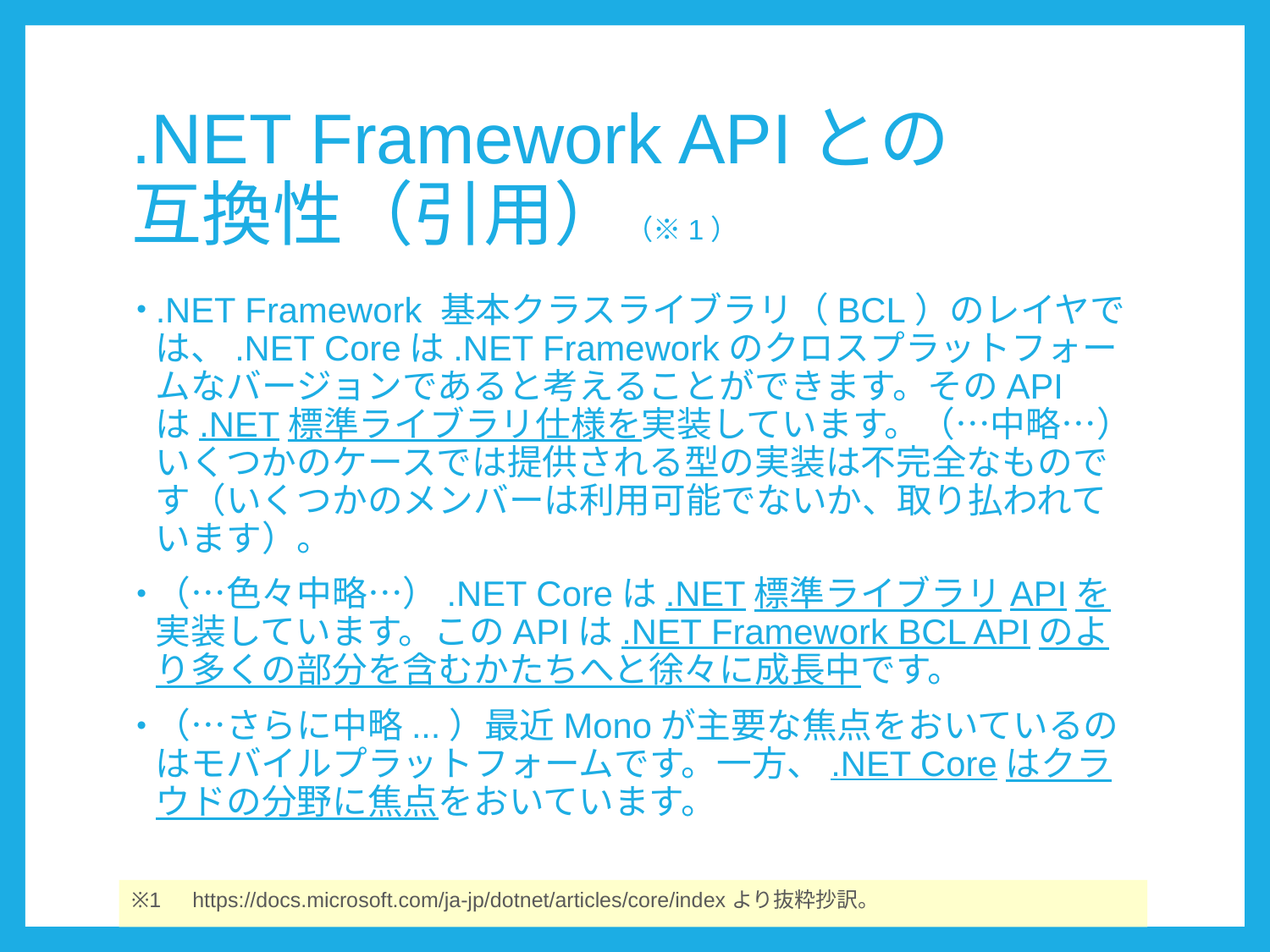

# .NET Framework APIとの 互換性（引用）（※1）
.NET Framework 基本クラスライブラリ（BCL）のレイヤでは、.NET Coreは.NET Frameworkのクロスプラットフォームなバージョンであると考えることができます。そのAPIは.NET標準ライブラリ仕様を実装しています。（…中略…）いくつかのケースでは提供される型の実装は不完全なものです（いくつかのメンバーは利用可能でないか、取り払われています）。
（…色々中略…）.NET Coreは.NET標準ライブラリAPIを実装しています。このAPIは.NET Framework BCL APIのより多くの部分を含むかたちへと徐々に成長中です。
（…さらに中略...）最近Monoが主要な焦点をおいているのはモバイルプラットフォームです。一方、.NET Coreはクラウドの分野に焦点をおいています。
※1　https://docs.microsoft.com/ja-jp/dotnet/articles/core/indexより抜粋抄訳。